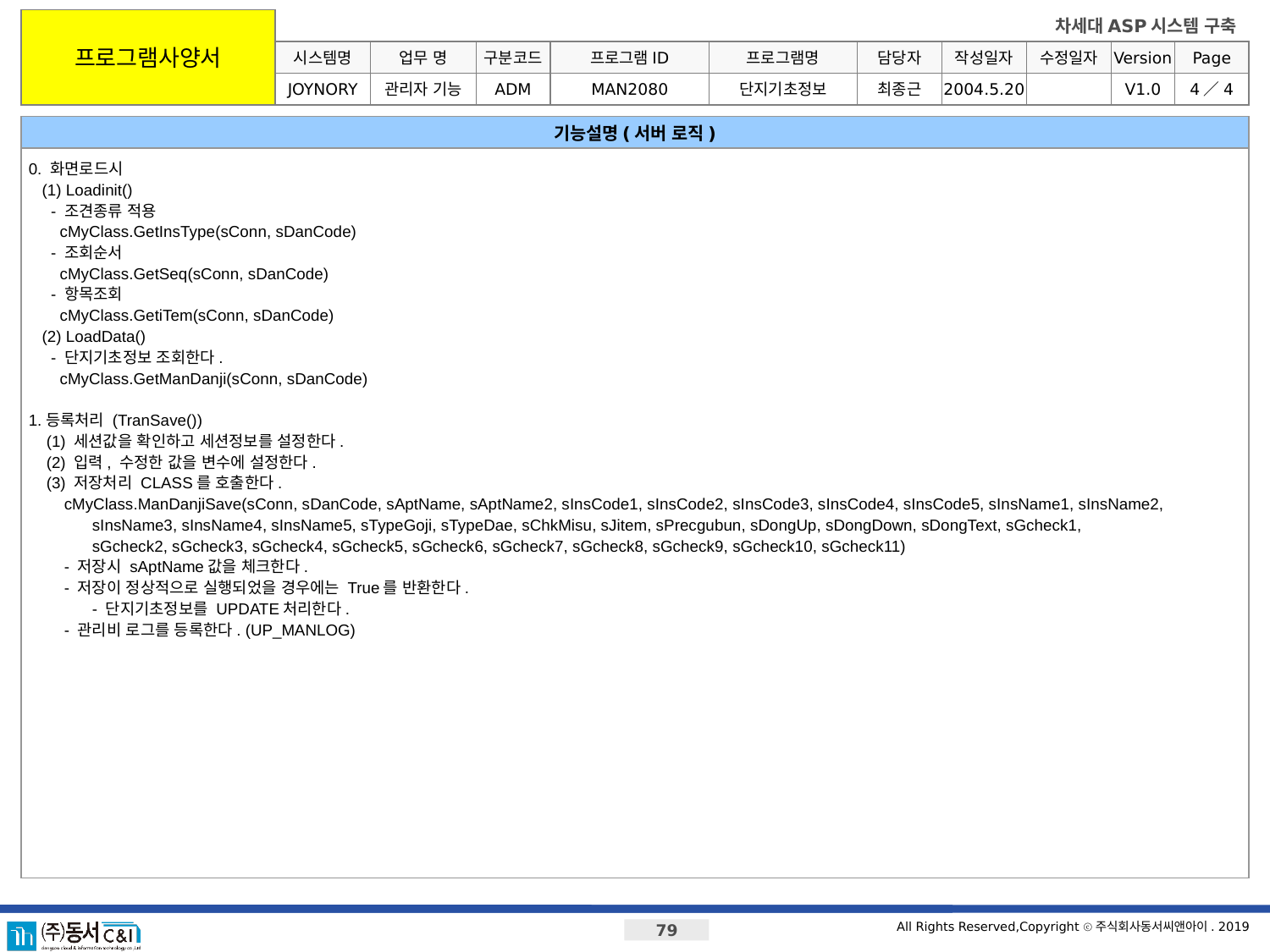

프로그램사양서
시스템명
업무 명
구분코드
프로그램ID
프로그램명
JOYNORY
관리자 기능
ADM
MAN2080
단지기초정보
최종근
2004.5.20

V1.0
4／4
기능설명(서버 로직)
0. 화면로드시
   (1) Loadinit()
     - 조견종류 적용
       cMyClass.GetInsType(sConn, sDanCode)
     - 조회순서
       cMyClass.GetSeq(sConn, sDanCode)
     - 항목조회
       cMyClass.GetiTem(sConn, sDanCode)
   (2) LoadData()
     - 단지기초정보 조회한다.
       cMyClass.GetManDanji(sConn, sDanCode)

1.등록처리 (TranSave())
    (1) 세션값을 확인하고 세션정보를 설정한다.
    (2) 입력, 수정한 값을 변수에 설정한다.
    (3) 저장처리 CLASS를 호출한다.
        cMyClass.ManDanjiSave(sConn, sDanCode, sAptName, sAptName2, sInsCode1, sInsCode2, sInsCode3, sInsCode4, sInsCode5, sInsName1, sInsName2, sInsName3, sInsName4, sInsName5, sTypeGoji, sTypeDae, sChkMisu, sJitem, sPrecgubun, sDongUp, sDongDown, sDongText, sGcheck1, 		sGcheck2, sGcheck3, sGcheck4, sGcheck5, sGcheck6, sGcheck7, sGcheck8, sGcheck9, sGcheck10, sGcheck11)
        - 저장시 sAptName값을 체크한다.
        - 저장이 정상적으로 실행되었을 경우에는 True를 반환한다.
	- 단지기초정보를 UPDATE처리한다.
        - 관리비 로그를 등록한다. (UP_MANLOG)